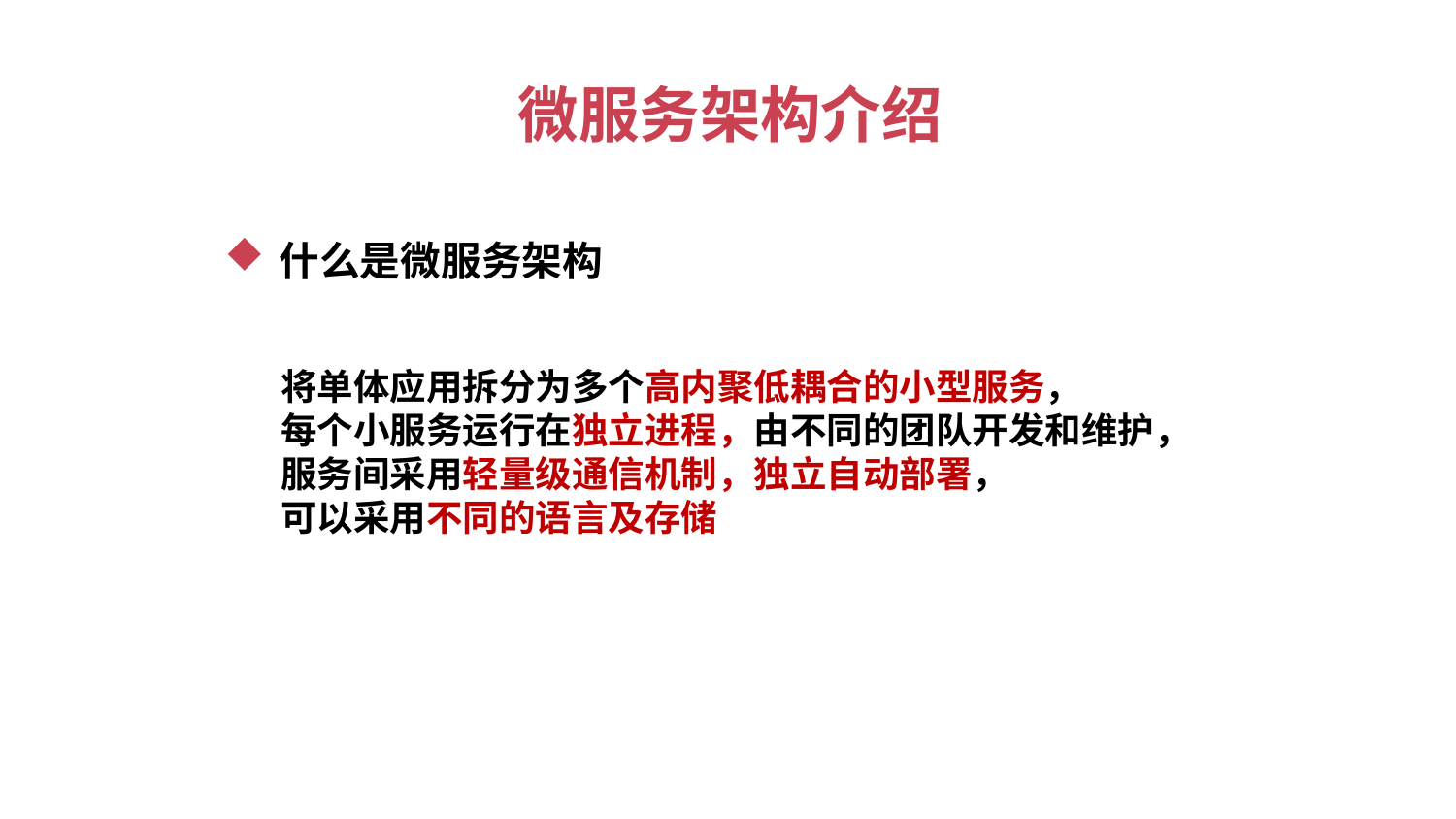

微服务架构介绍
什么是微服务架构
      将单体应用拆分为多个高内聚低耦合的小型服务，
      每个小服务运行在独立进程，由不同的团队开发和维护，
      服务间采用轻量级通信机制，独立自动部署，
      可以采用不同的语言及存储